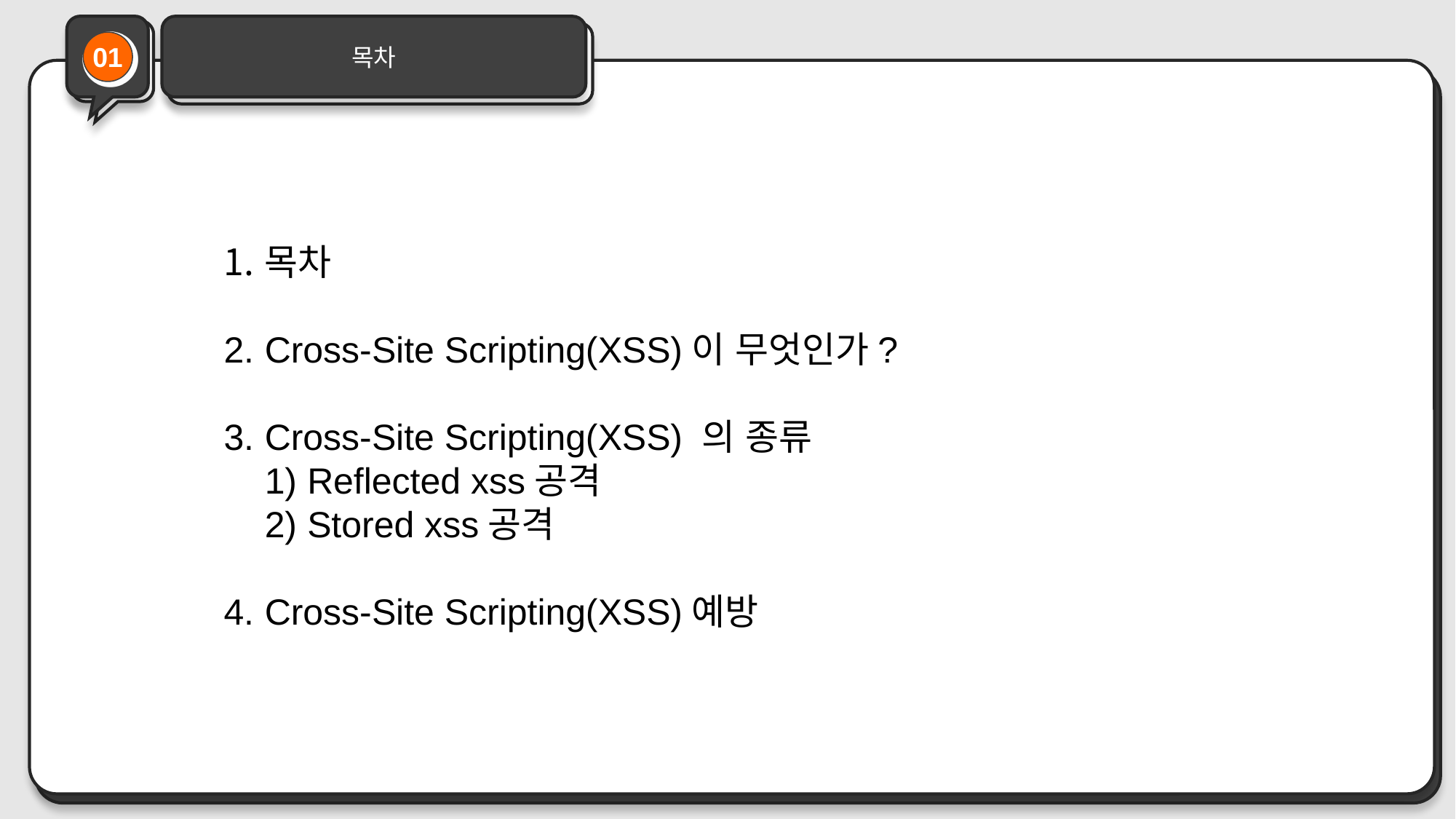

목차

01

목차
Cross-Site Scripting(XSS)이 무엇인가?
Cross-Site Scripting(XSS) 의 종류
1) Reflected xss공격
2) Stored xss공격

Cross-Site Scripting(XSS)예방